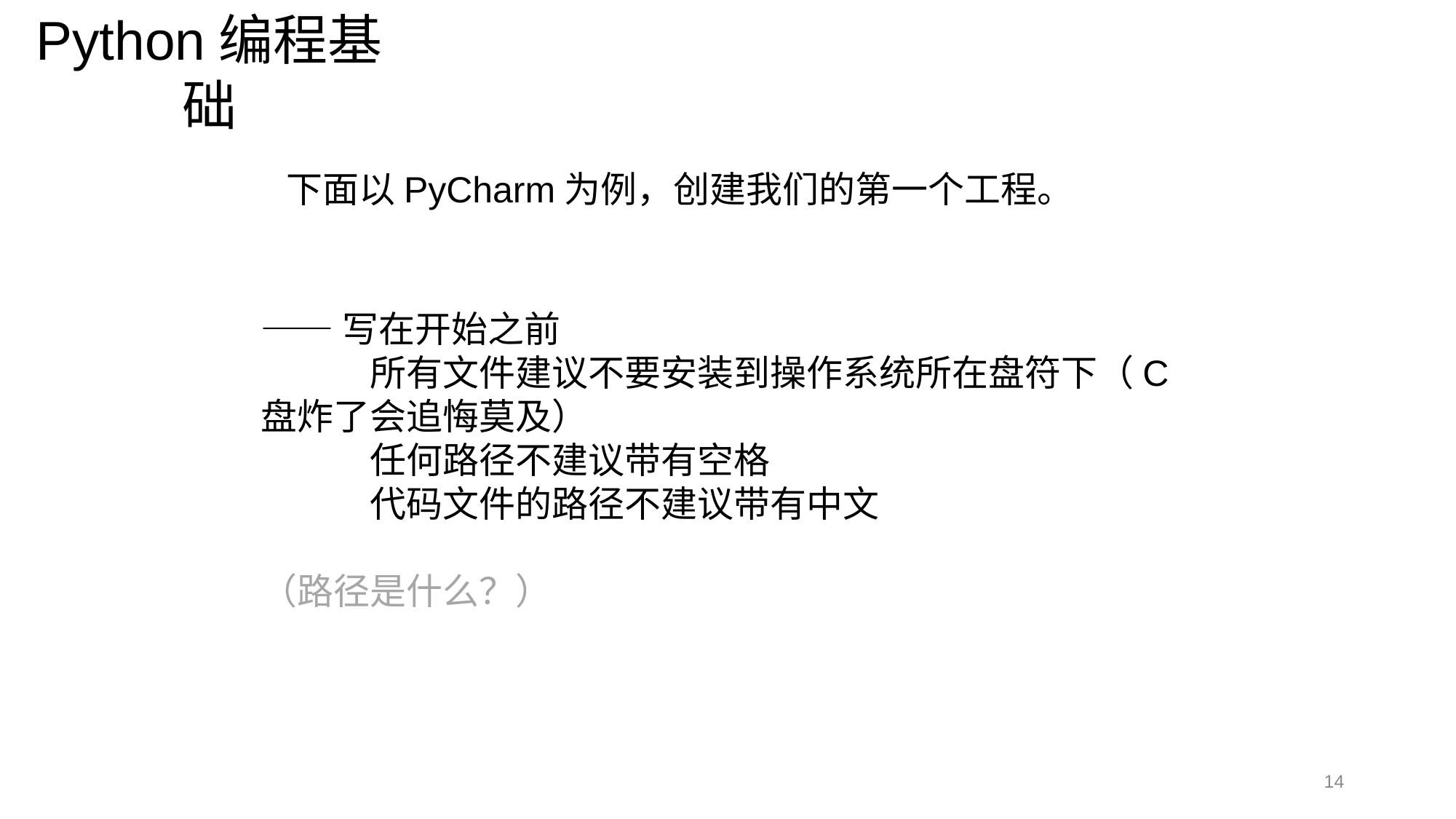

Python编程基础
	下面以PyCharm为例，创建我们的第一个工程。
——写在开始之前
	所有文件建议不要安装到操作系统所在盘符下（C盘炸了会追悔莫及）
	任何路径不建议带有空格
	代码文件的路径不建议带有中文

（路径是什么？）
14